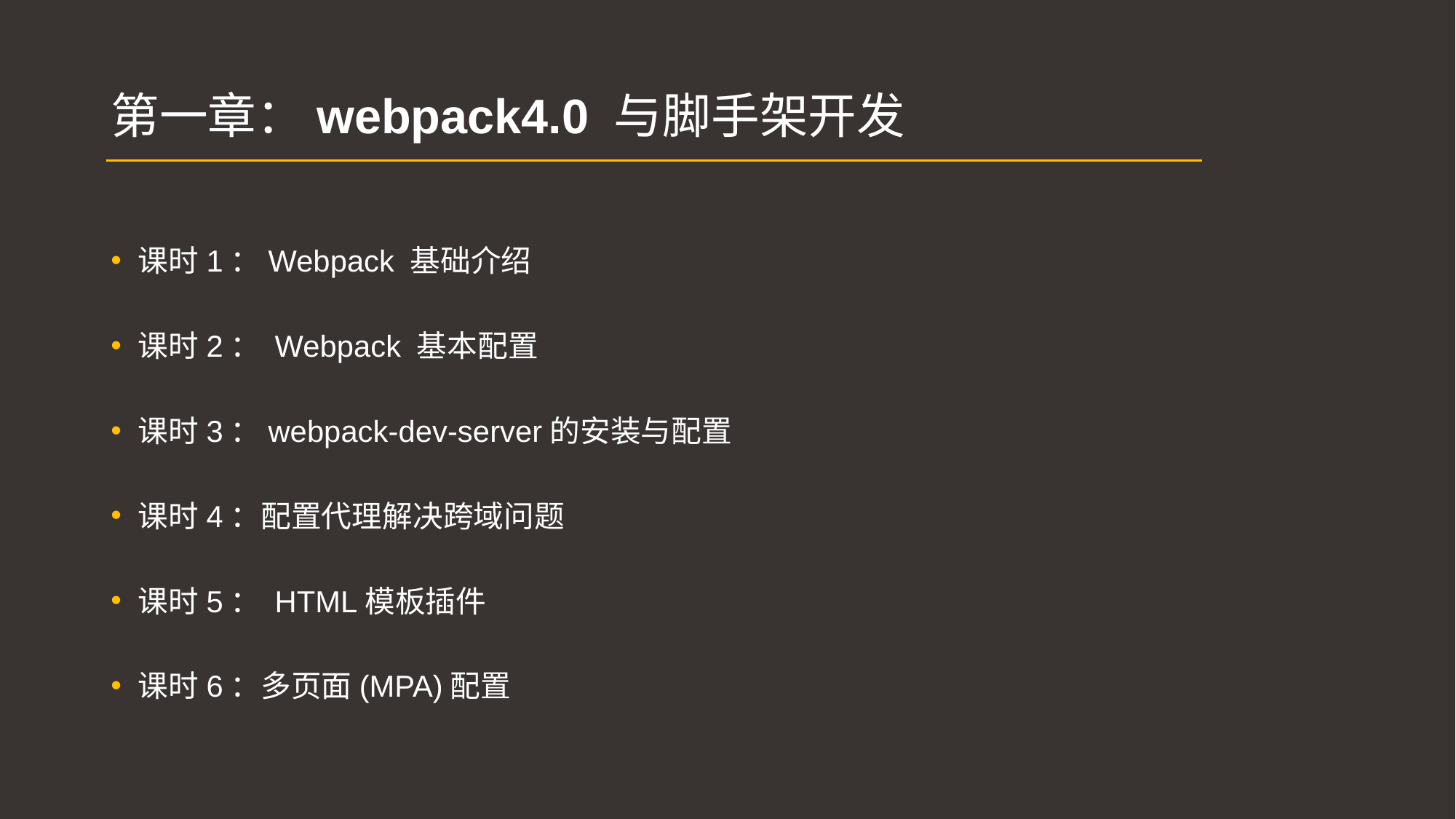

# 第一章：webpack4.0 与脚手架开发
课时1：Webpack 基础介绍
课时2： Webpack 基本配置
课时3：webpack-dev-server的安装与配置
课时4：配置代理解决跨域问题
课时5： HTML模板插件
课时6：多页面(MPA)配置